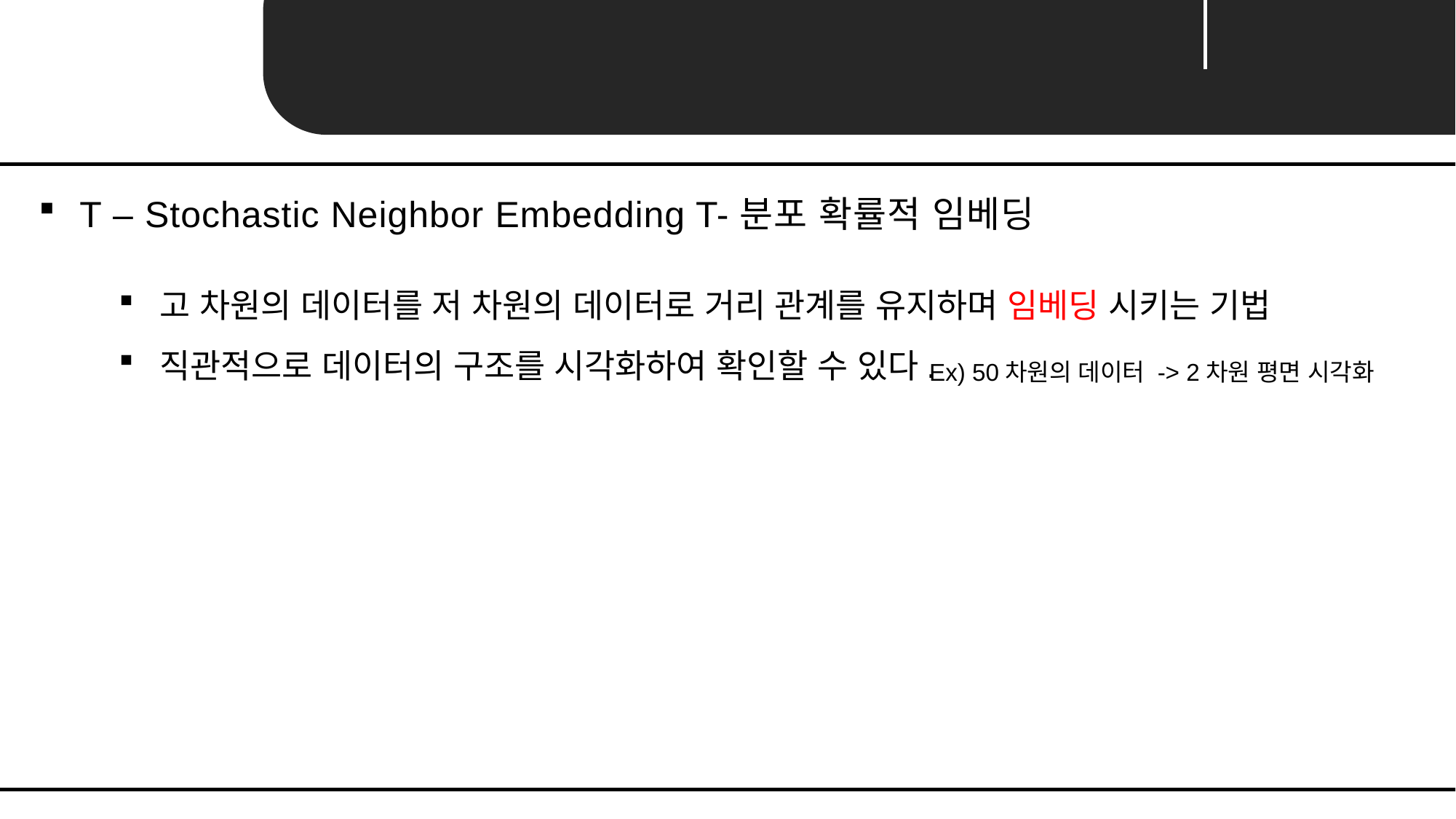

Unit  05 ㅣ T-SNE : T – Stochastic Neighbor Embedding
T – Stochastic Neighbor Embedding T-분포 확률적 임베딩
고 차원의 데이터를 저 차원의 데이터로 거리 관계를 유지하며 임베딩 시키는 기법
직관적으로 데이터의 구조를 시각화하여 확인할 수 있다.
Ex) 50차원의 데이터 -> 2차원 평면 시각화